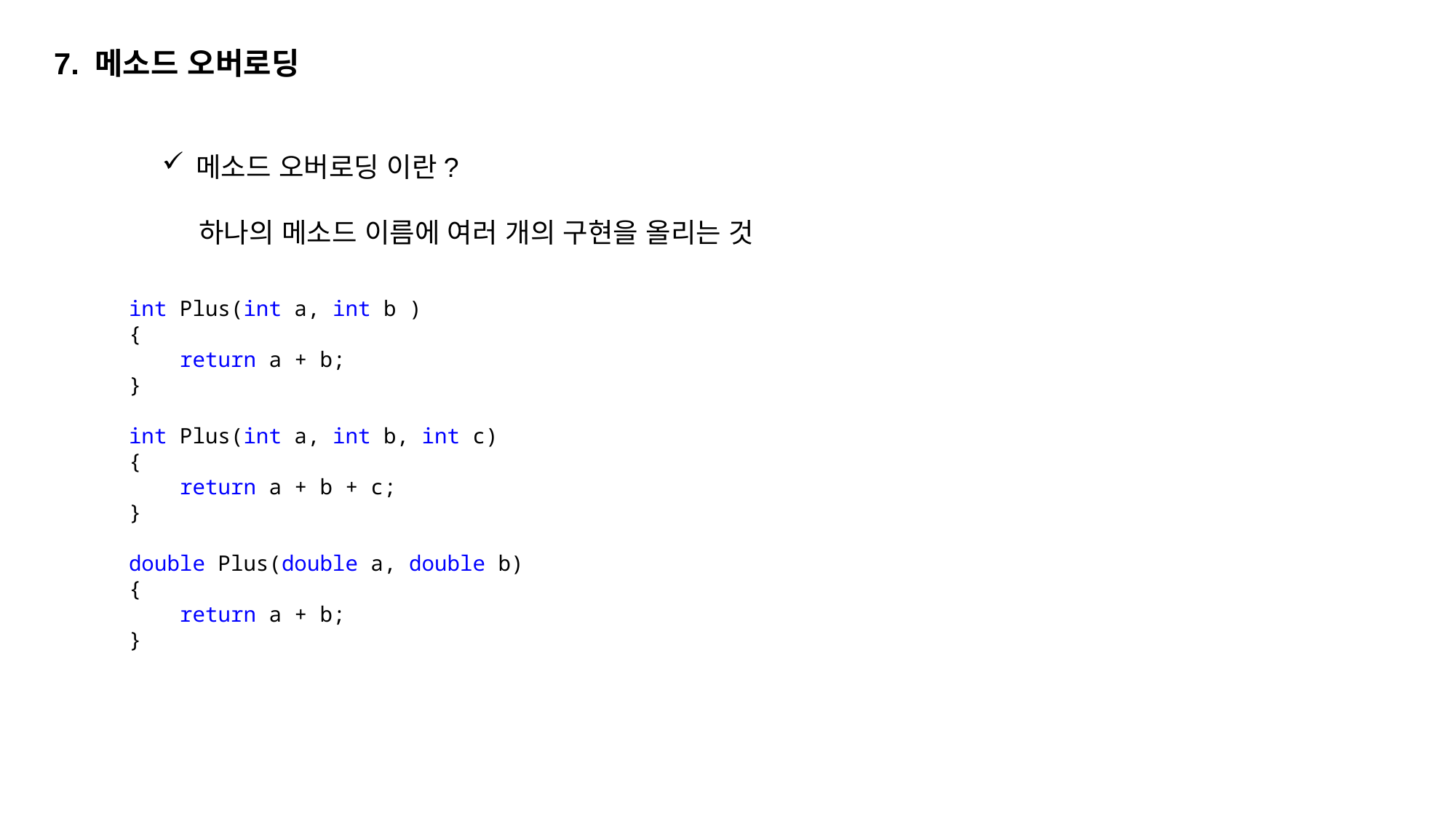

7. 메소드 오버로딩
메소드 오버로딩 이란?

    하나의 메소드 이름에 여러 개의 구현을 올리는 것
int Plus(int a, int b )
{
    return a + b;
}

int Plus(int a, int b, int c)
{
    return a + b + c;
}

double Plus(double a, double b)
{
    return a + b;
}